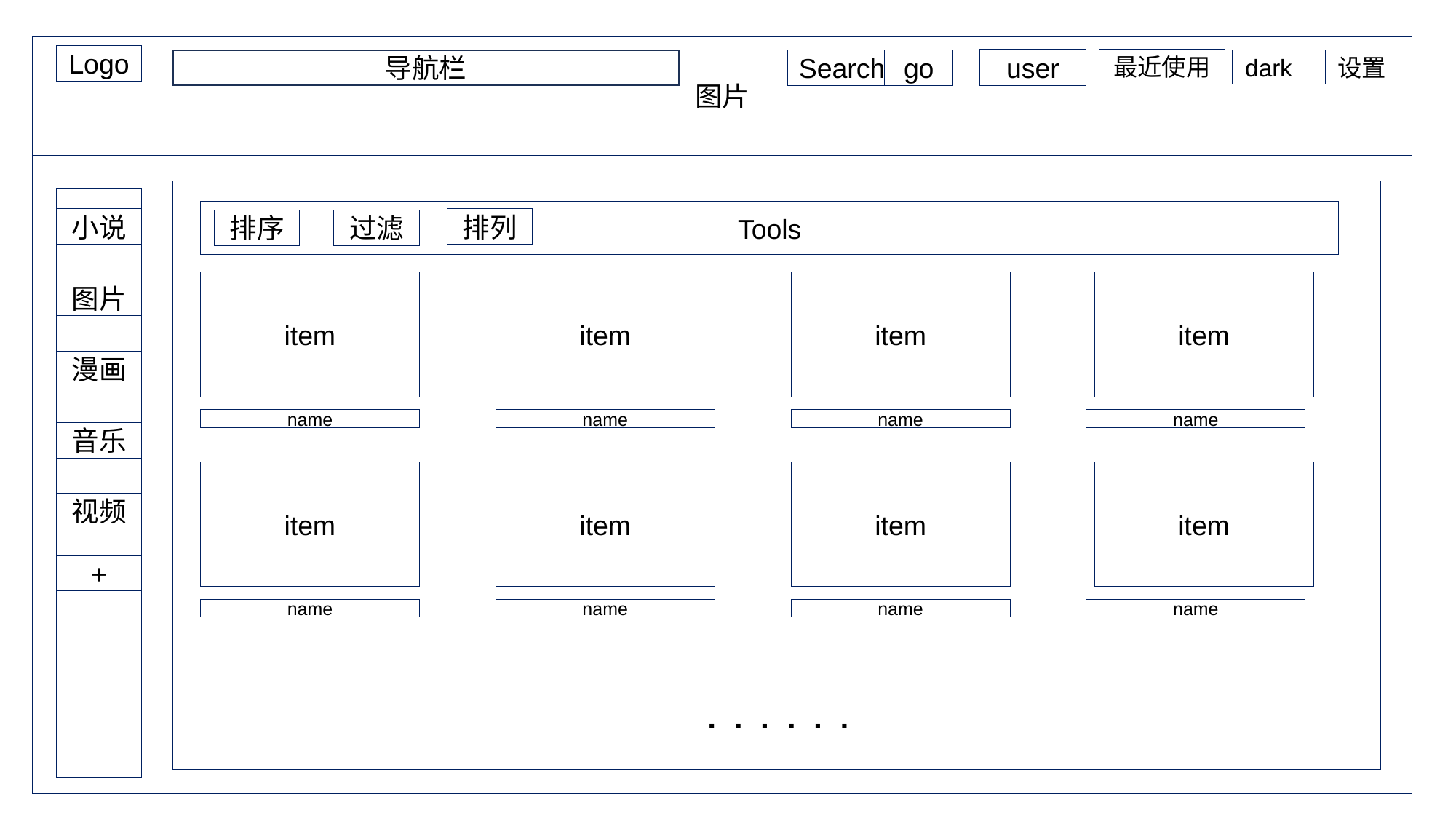

图片

Logo
导航栏
user
最近使用

Search
dark
go
设置

Tools
排列
小说
排序
过滤
item
item
item
item
图片
漫画
name
name
name
name
音乐
item
item
item
item
视频
+
name
name
name
name
......